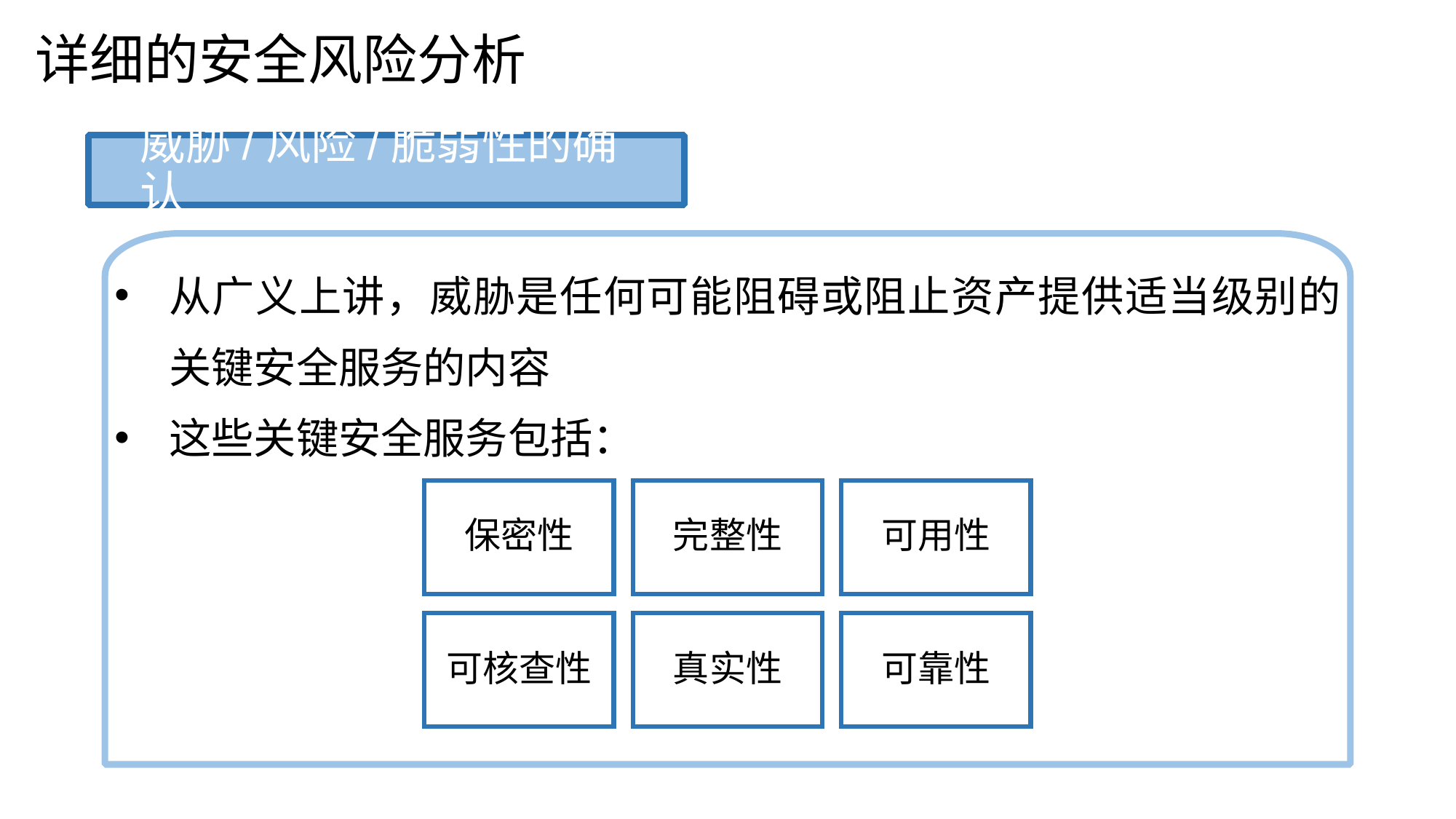

详细的安全风险分析

威胁/风险/脆弱性的确认
从广义上讲，威胁是任何可能阻碍或阻止资产提供适当级别的关键安全服务的内容
这些关键安全服务包括：
保密性
完整性
可用性
可核查性
真实性
可靠性